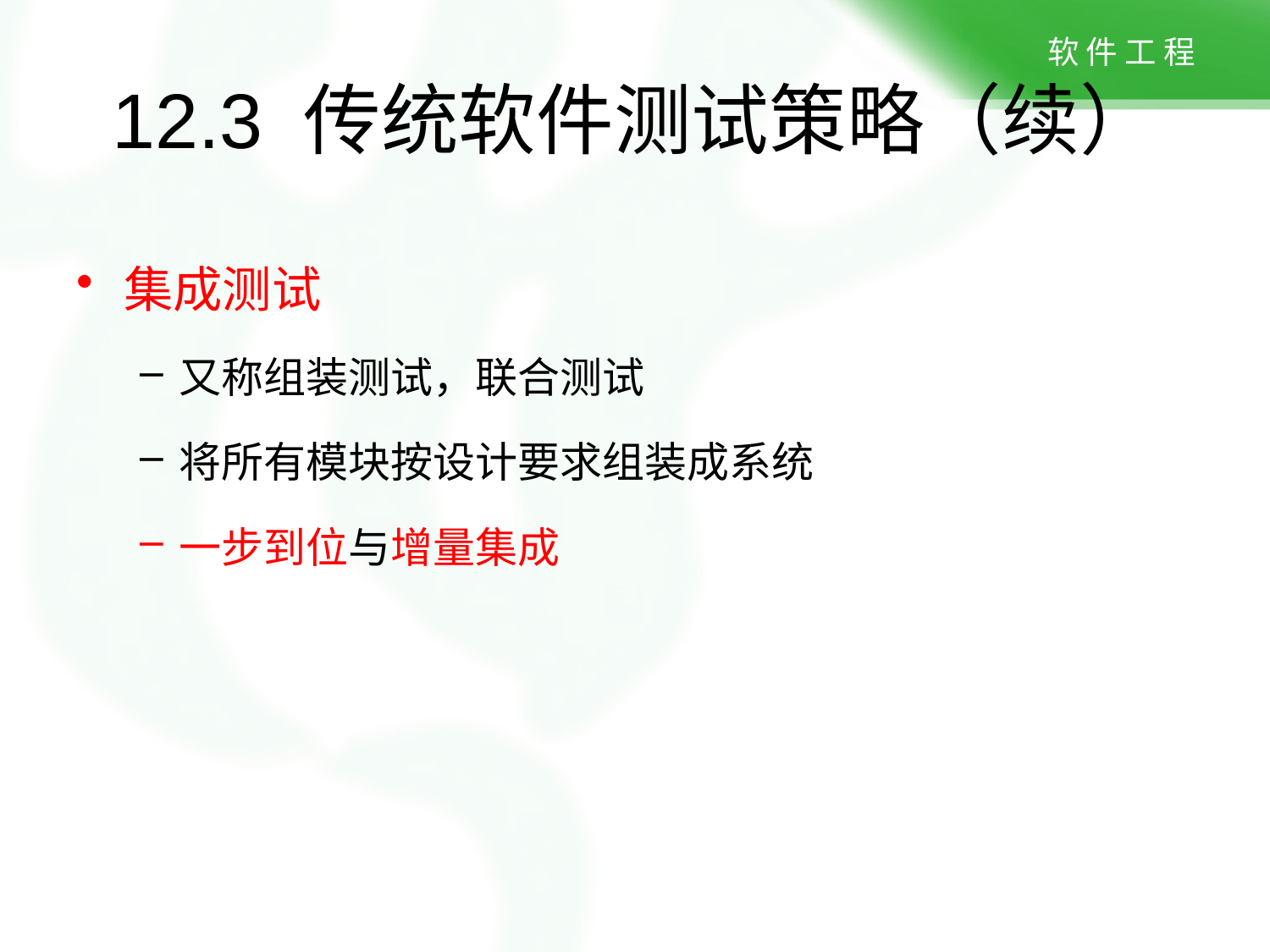

# 12.3 传统软件测试策略（续）
集成测试
又称组装测试，联合测试
将所有模块按设计要求组装成系统
一步到位与增量集成